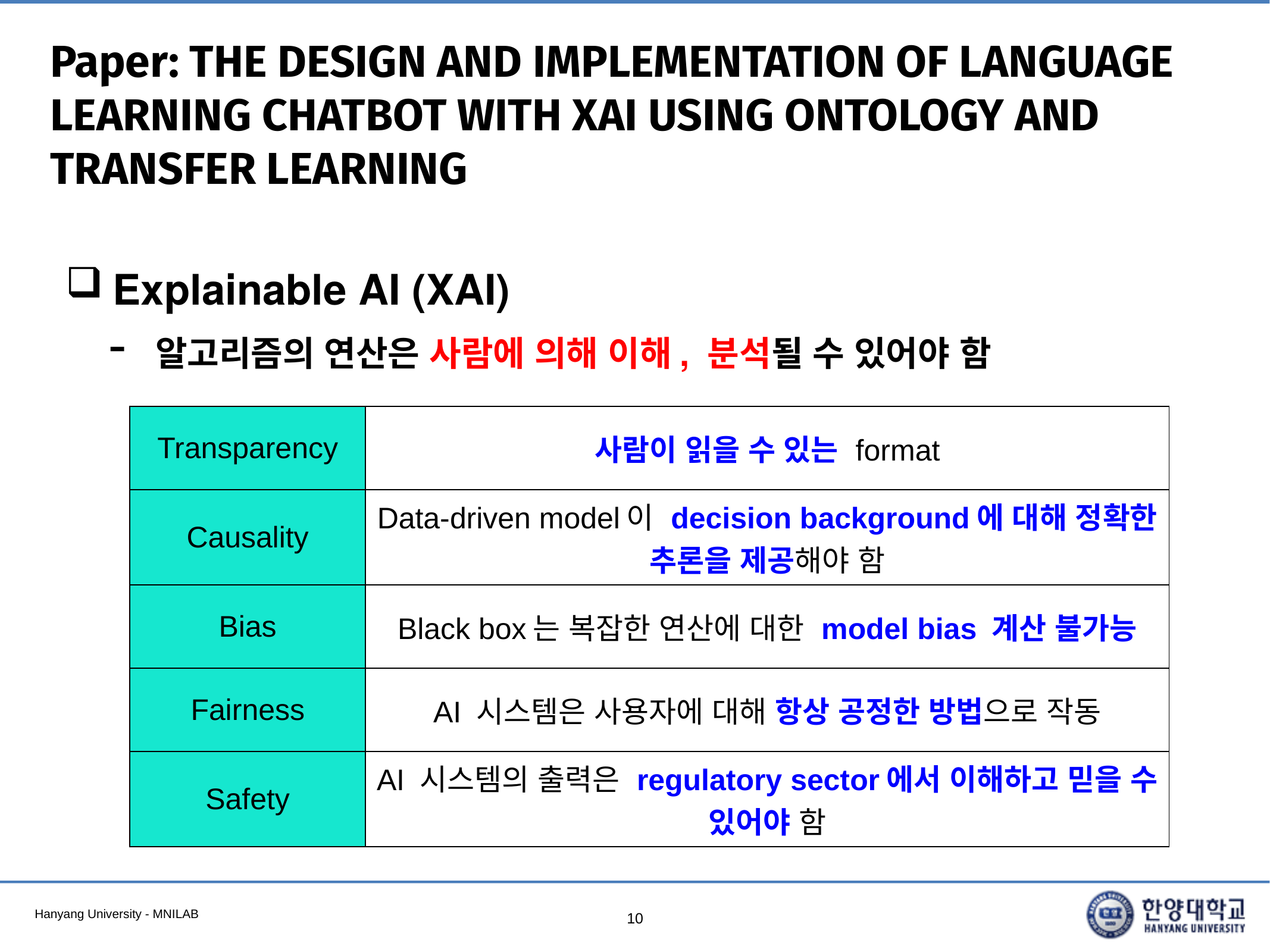

# Paper: THE DESIGN AND IMPLEMENTATION OF LANGUAGE LEARNING CHATBOT WITH XAI USING ONTOLOGY AND TRANSFER LEARNING
Explainable AI (XAI)
알고리즘의 연산은 사람에 의해 이해, 분석될 수 있어야 함
| Transparency | 사람이 읽을 수 있는 format |
| --- | --- |
| Causality | Data-driven model이 decision background에 대해 정확한 추론을 제공해야 함 |
| Bias | Black box는 복잡한 연산에 대한 model bias 계산 불가능 |
| Fairness | AI 시스템은 사용자에 대해 항상 공정한 방법으로 작동 |
| Safety | AI 시스템의 출력은 regulatory sector에서 이해하고 믿을 수 있어야 함 |
10